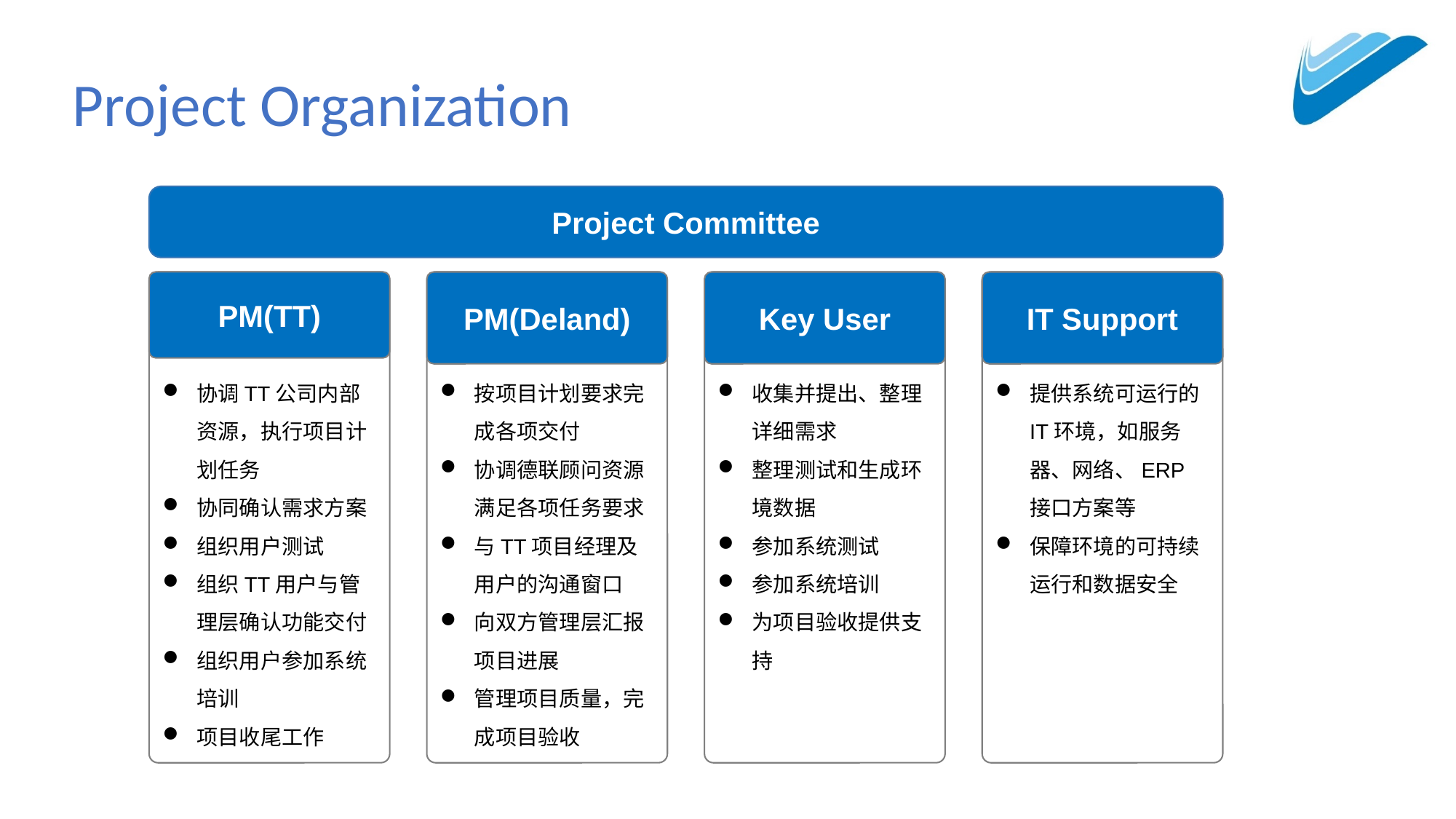

# Project Organization
Project Committee

协调TT公司内部资源，执行项目计划任务
协同确认需求方案
组织用户测试
组织TT用户与管理层确认功能交付
组织用户参加系统培训
项目收尾工作
PM(TT)

按项目计划要求完成各项交付
协调德联顾问资源满足各项任务要求
与TT项目经理及用户的沟通窗口
向双方管理层汇报项目进展
管理项目质量，完成项目验收

PM(Deland)

收集并提出、整理详细需求
整理测试和生成环境数据
参加系统测试
参加系统培训
为项目验收提供支持
Key User

提供系统可运行的IT环境，如服务器、网络、ERP接口方案等
保障环境的可持续运行和数据安全
IT Support